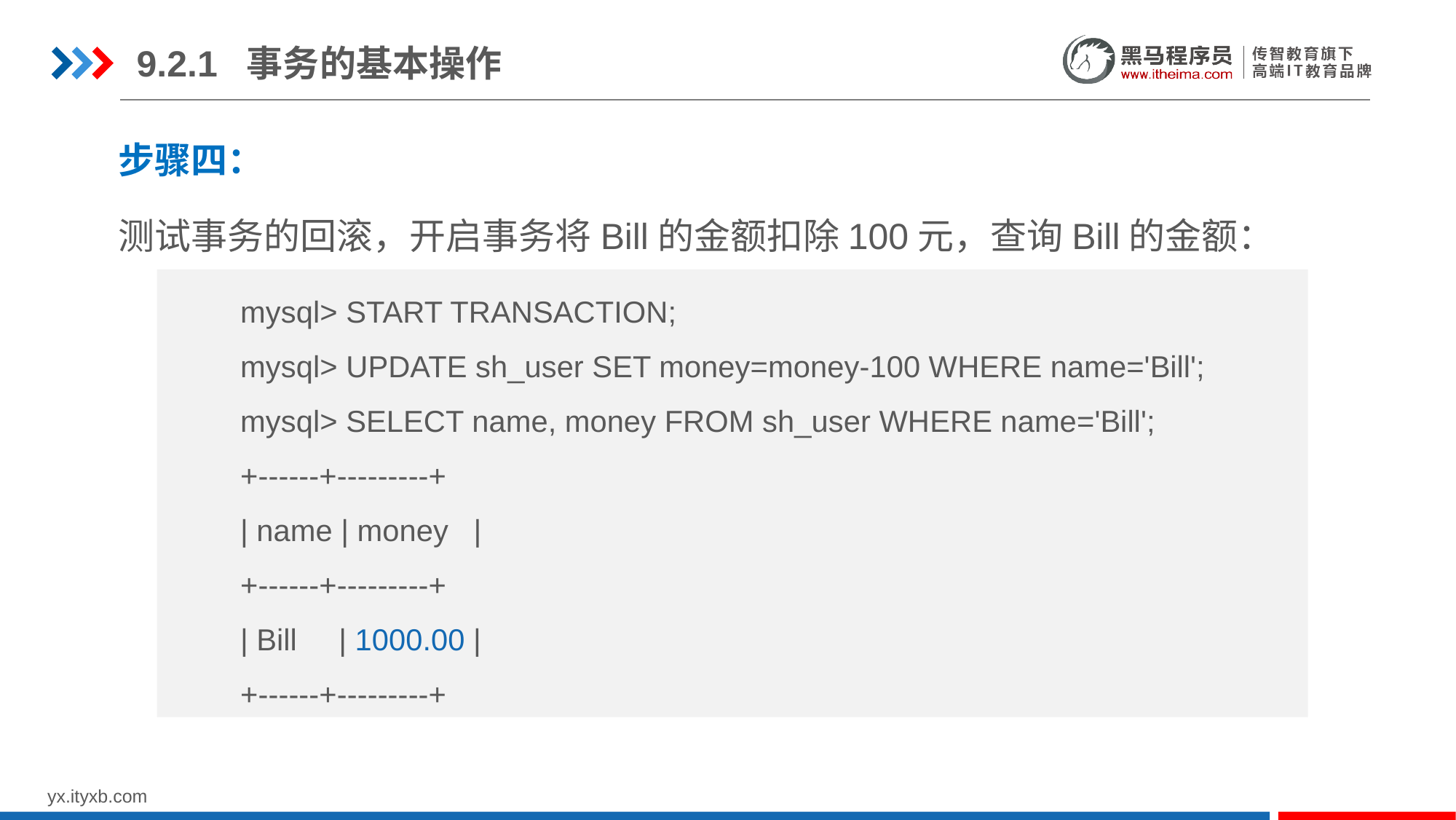

9.2.1  事务的基本操作
步骤四：
测试事务的回滚，开启事务将Bill的金额扣除100元，查询Bill的金额：
mysql> START TRANSACTION;
mysql> UPDATE sh_user SET money=money-100 WHERE name='Bill';
mysql> SELECT name, money FROM sh_user WHERE name='Bill';
+------+---------+
| name | money   |
+------+---------+
| Bill     | 1000.00 |
+------+---------+